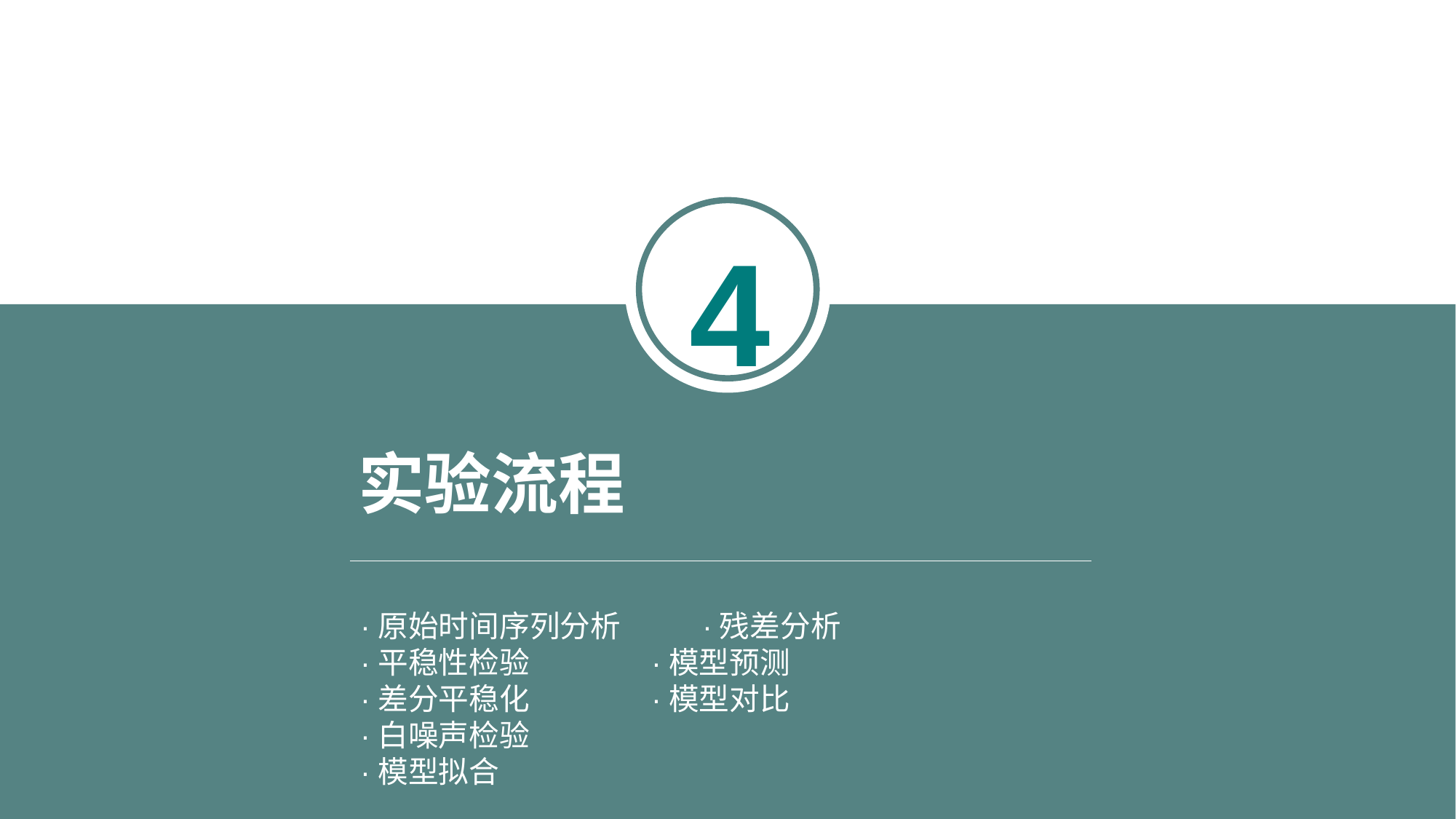

4

实验流程
·原始时间序列分析           ·残差分析
·平稳性检验                 ·模型预测
·差分平稳化                 ·模型对比
·白噪声检验
·模型拟合